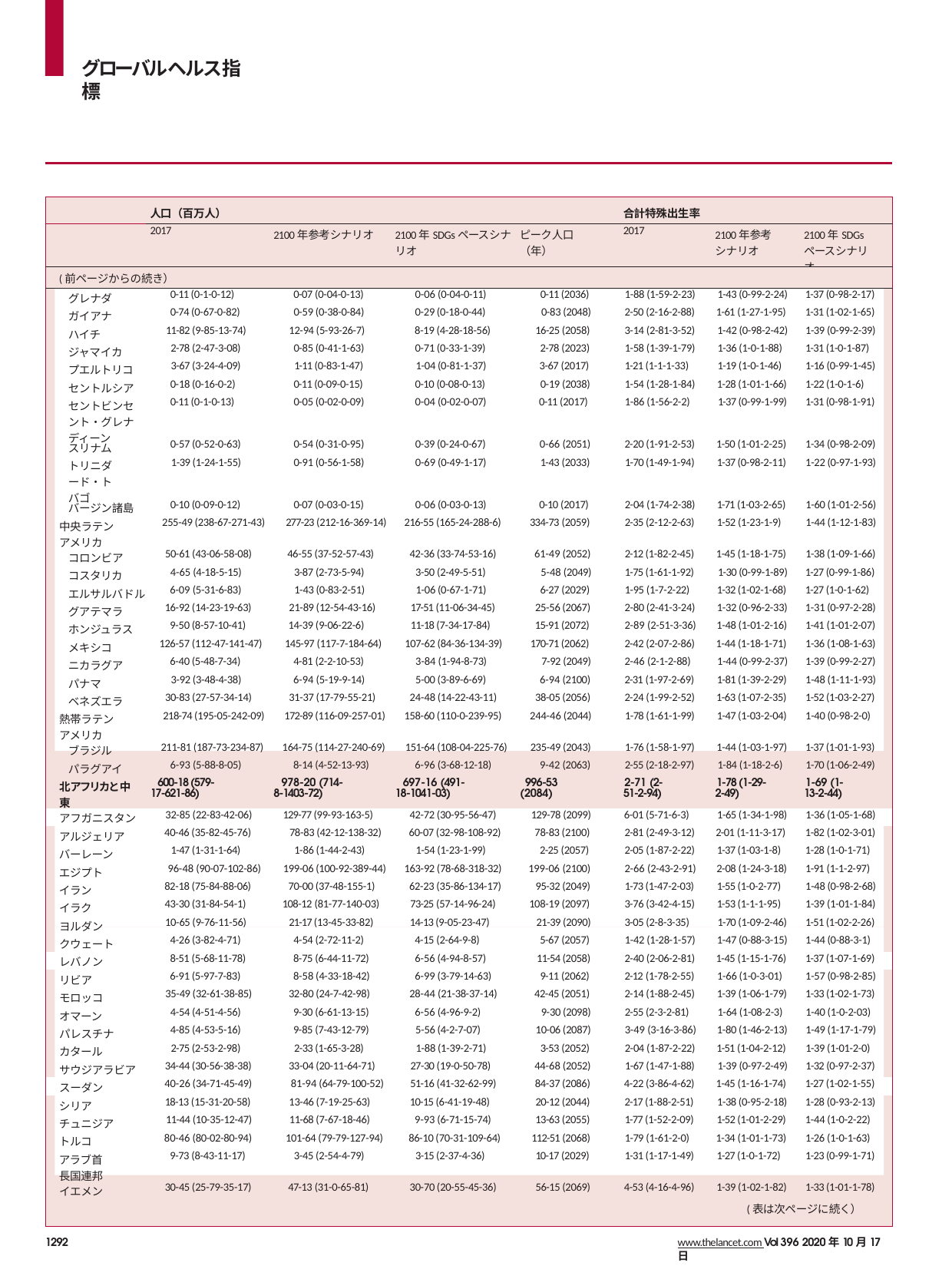

グローバルヘルス指標
|  |  |  |  |  |  |  |  |
| --- | --- | --- | --- | --- | --- | --- | --- |
|  | 人口（百万人） |  |  |  | 合計特殊出生率 |  |  |
|  | 2017 | 2100年参考シナリオ | 2100年SDGsペースシナリオ | ピーク人口（年） | 2017 | 2100年参考シナリオ | 2100年SDGsペースシナリオ |
| (前ページからの続き） |  |  |  |  |  |  |  |
| グレナダ | 0-11 (0-1-0-12) | 0-07 (0-04-0-13) | 0-06 (0-04-0-11) | 0-11 (2036) | 1-88 (1-59-2-23) | 1-43 (0-99-2-24) | 1-37 (0-98-2-17) |
| ガイアナ | 0-74 (0-67-0-82) | 0-59 (0-38-0-84) | 0-29 (0-18-0-44) | 0-83 (2048) | 2-50 (2-16-2-88) | 1-61 (1-27-1-95) | 1-31 (1-02-1-65) |
| ハイチ | 11-82 (9-85-13-74) | 12-94 (5-93-26-7) | 8-19 (4-28-18-56) | 16-25 (2058) | 3-14 (2-81-3-52) | 1-42 (0-98-2-42) | 1-39 (0-99-2-39) |
| ジャマイカ | 2-78 (2-47-3-08) | 0-85 (0-41-1-63) | 0-71 (0-33-1-39) | 2-78 (2023) | 1-58 (1-39-1-79) | 1-36 (1-0-1-88) | 1-31 (1-0-1-87) |
| プエルトリコ | 3-67 (3-24-4-09) | 1-11 (0-83-1-47) | 1-04 (0-81-1-37) | 3-67 (2017) | 1-21 (1-1-1-33) | 1-19 (1-0-1-46) | 1-16 (0-99-1-45) |
| セントルシア | 0-18 (0-16-0-2) | 0-11 (0-09-0-15) | 0-10 (0-08-0-13) | 0-19 (2038) | 1-54 (1-28-1-84) | 1-28 (1-01-1-66) | 1-22 (1-0-1-6) |
| セントビンセント・グレナディーン | 0-11 (0-1-0-13) | 0-05 (0-02-0-09) | 0-04 (0-02-0-07) | 0-11 (2017) | 1-86 (1-56-2-2) | 1-37 (0-99-1-99) | 1-31 (0-98-1-91) |
| スリナム | 0-57 (0-52-0-63) | 0-54 (0-31-0-95) | 0-39 (0-24-0-67) | 0-66 (2051) | 2-20 (1-91-2-53) | 1-50 (1-01-2-25) | 1-34 (0-98-2-09) |
| トリニダード・トバゴ | 1-39 (1-24-1-55) | 0-91 (0-56-1-58) | 0-69 (0-49-1-17) | 1-43 (2033) | 1-70 (1-49-1-94) | 1-37 (0-98-2-11) | 1-22 (0-97-1-93) |
| バージン諸島 | 0-10 (0-09-0-12) | 0-07 (0-03-0-15) | 0-06 (0-03-0-13) | 0-10 (2017) | 2-04 (1-74-2-38) | 1-71 (1-03-2-65) | 1-60 (1-01-2-56) |
| 中央ラテンアメリカ | 255-49 (238-67-271-43) | 277-23 (212-16-369-14) | 216-55 (165-24-288-6) | 334-73 (2059) | 2-35 (2-12-2-63) | 1-52 (1-23-1-9) | 1-44 (1-12-1-83) |
| コロンビア | 50-61 (43-06-58-08) | 46-55 (37-52-57-43) | 42-36 (33-74-53-16) | 61-49 (2052) | 2-12 (1-82-2-45) | 1-45 (1-18-1-75) | 1-38 (1-09-1-66) |
| コスタリカ | 4-65 (4-18-5-15) | 3-87 (2-73-5-94) | 3-50 (2-49-5-51) | 5-48 (2049) | 1-75 (1-61-1-92) | 1-30 (0-99-1-89) | 1-27 (0-99-1-86) |
| エルサルバドル | 6-09 (5-31-6-83) | 1-43 (0-83-2-51) | 1-06 (0-67-1-71) | 6-27 (2029) | 1-95 (1-7-2-22) | 1-32 (1-02-1-68) | 1-27 (1-0-1-62) |
| グアテマラ | 16-92 (14-23-19-63) | 21-89 (12-54-43-16) | 17-51 (11-06-34-45) | 25-56 (2067) | 2-80 (2-41-3-24) | 1-32 (0-96-2-33) | 1-31 (0-97-2-28) |
| ホンジュラス | 9-50 (8-57-10-41) | 14-39 (9-06-22-6) | 11-18 (7-34-17-84) | 15-91 (2072) | 2-89 (2-51-3-36) | 1-48 (1-01-2-16) | 1-41 (1-01-2-07) |
| メキシコ | 126-57 (112-47-141-47) | 145-97 (117-7-184-64) | 107-62 (84-36-134-39) | 170-71 (2062) | 2-42 (2-07-2-86) | 1-44 (1-18-1-71) | 1-36 (1-08-1-63) |
| ニカラグア | 6-40 (5-48-7-34) | 4-81 (2-2-10-53) | 3-84 (1-94-8-73) | 7-92 (2049) | 2-46 (2-1-2-88) | 1-44 (0-99-2-37) | 1-39 (0-99-2-27) |
| パナマ | 3-92 (3-48-4-38) | 6-94 (5-19-9-14) | 5-00 (3-89-6-69) | 6-94 (2100) | 2-31 (1-97-2-69) | 1-81 (1-39-2-29) | 1-48 (1-11-1-93) |
| ベネズエラ | 30-83 (27-57-34-14) | 31-37 (17-79-55-21) | 24-48 (14-22-43-11) | 38-05 (2056) | 2-24 (1-99-2-52) | 1-63 (1-07-2-35) | 1-52 (1-03-2-27) |
| 熱帯ラテンアメリカ | 218-74 (195-05-242-09) | 172-89 (116-09-257-01) | 158-60 (110-0-239-95) | 244-46 (2044) | 1-78 (1-61-1-99) | 1-47 (1-03-2-04) | 1-40 (0-98-2-0) |
| ブラジル | 211-81 (187-73-234-87) | 164-75 (114-27-240-69) | 151-64 (108-04-225-76) | 235-49 (2043) | 1-76 (1-58-1-97) | 1-44 (1-03-1-97) | 1-37 (1-01-1-93) |
| パラグアイ | 6-93 (5-88-8-05) | 8-14 (4-52-13-93) | 6-96 (3-68-12-18) | 9-42 (2063) | 2-55 (2-18-2-97) | 1-84 (1-18-2-6) | 1-70 (1-06-2-49) |
| 北アフリカと中東 | 600-18 (579-17-621-86) | 978-20 (714-8-1403-72) | 697-16 (491-18-1041-03) | 996-53 (2084) | 2-71 (2-51-2-94) | 1-78 (1-29-2-49) | 1-69 (1-13-2-44) |
| アフガニスタン | 32-85 (22-83-42-06) | 129-77 (99-93-163-5) | 42-72 (30-95-56-47) | 129-78 (2099) | 6-01 (5-71-6-3) | 1-65 (1-34-1-98) | 1-36 (1-05-1-68) |
| アルジェリア | 40-46 (35-82-45-76) | 78-83 (42-12-138-32) | 60-07 (32-98-108-92) | 78-83 (2100) | 2-81 (2-49-3-12) | 2-01 (1-11-3-17) | 1-82 (1-02-3-01) |
| バーレーン | 1-47 (1-31-1-64) | 1-86 (1-44-2-43) | 1-54 (1-23-1-99) | 2-25 (2057) | 2-05 (1-87-2-22) | 1-37 (1-03-1-8) | 1-28 (1-0-1-71) |
| エジプト | 96-48 (90-07-102-86) | 199-06 (100-92-389-44) | 163-92 (78-68-318-32) | 199-06 (2100) | 2-66 (2-43-2-91) | 2-08 (1-24-3-18) | 1-91 (1-1-2-97) |
| イラン | 82-18 (75-84-88-06) | 70-00 (37-48-155-1) | 62-23 (35-86-134-17) | 95-32 (2049) | 1-73 (1-47-2-03) | 1-55 (1-0-2-77) | 1-48 (0-98-2-68) |
| イラク | 43-30 (31-84-54-1) | 108-12 (81-77-140-03) | 73-25 (57-14-96-24) | 108-19 (2097) | 3-76 (3-42-4-15) | 1-53 (1-1-1-95) | 1-39 (1-01-1-84) |
| ヨルダン | 10-65 (9-76-11-56) | 21-17 (13-45-33-82) | 14-13 (9-05-23-47) | 21-39 (2090) | 3-05 (2-8-3-35) | 1-70 (1-09-2-46) | 1-51 (1-02-2-26) |
| クウェート | 4-26 (3-82-4-71) | 4-54 (2-72-11-2) | 4-15 (2-64-9-8) | 5-67 (2057) | 1-42 (1-28-1-57) | 1-47 (0-88-3-15) | 1-44 (0-88-3-1) |
| レバノン | 8-51 (5-68-11-78) | 8-75 (6-44-11-72) | 6-56 (4-94-8-57) | 11-54 (2058) | 2-40 (2-06-2-81) | 1-45 (1-15-1-76) | 1-37 (1-07-1-69) |
| リビア | 6-91 (5-97-7-83) | 8-58 (4-33-18-42) | 6-99 (3-79-14-63) | 9-11 (2062) | 2-12 (1-78-2-55) | 1-66 (1-0-3-01) | 1-57 (0-98-2-85) |
| モロッコ | 35-49 (32-61-38-85) | 32-80 (24-7-42-98) | 28-44 (21-38-37-14) | 42-45 (2051) | 2-14 (1-88-2-45) | 1-39 (1-06-1-79) | 1-33 (1-02-1-73) |
| オマーン | 4-54 (4-51-4-56) | 9-30 (6-61-13-15) | 6-56 (4-96-9-2) | 9-30 (2098) | 2-55 (2-3-2-81) | 1-64 (1-08-2-3) | 1-40 (1-0-2-03) |
| パレスチナ | 4-85 (4-53-5-16) | 9-85 (7-43-12-79) | 5-56 (4-2-7-07) | 10-06 (2087) | 3-49 (3-16-3-86) | 1-80 (1-46-2-13) | 1-49 (1-17-1-79) |
| カタール | 2-75 (2-53-2-98) | 2-33 (1-65-3-28) | 1-88 (1-39-2-71) | 3-53 (2052) | 2-04 (1-87-2-22) | 1-51 (1-04-2-12) | 1-39 (1-01-2-0) |
| サウジアラビア | 34-44 (30-56-38-38) | 33-04 (20-11-64-71) | 27-30 (19-0-50-78) | 44-68 (2052) | 1-67 (1-47-1-88) | 1-39 (0-97-2-49) | 1-32 (0-97-2-37) |
| スーダン | 40-26 (34-71-45-49) | 81-94 (64-79-100-52) | 51-16 (41-32-62-99) | 84-37 (2086) | 4-22 (3-86-4-62) | 1-45 (1-16-1-74) | 1-27 (1-02-1-55) |
| シリア | 18-13 (15-31-20-58) | 13-46 (7-19-25-63) | 10-15 (6-41-19-48) | 20-12 (2044) | 2-17 (1-88-2-51) | 1-38 (0-95-2-18) | 1-28 (0-93-2-13) |
| チュニジア | 11-44 (10-35-12-47) | 11-68 (7-67-18-46) | 9-93 (6-71-15-74) | 13-63 (2055) | 1-77 (1-52-2-09) | 1-52 (1-01-2-29) | 1-44 (1-0-2-22) |
| トルコ | 80-46 (80-02-80-94) | 101-64 (79-79-127-94) | 86-10 (70-31-109-64) | 112-51 (2068) | 1-79 (1-61-2-0) | 1-34 (1-01-1-73) | 1-26 (1-0-1-63) |
| アラブ首長国連邦 | 9-73 (8-43-11-17) | 3-45 (2-54-4-79) | 3-15 (2-37-4-36) | 10-17 (2029) | 1-31 (1-17-1-49) | 1-27 (1-0-1-72) | 1-23 (0-99-1-71) |
| イエメン | 30-45 (25-79-35-17) | 47-13 (31-0-65-81) | 30-70 (20-55-45-36) | 56-15 (2069) | 4-53 (4-16-4-96) | 1-39 (1-02-1-82) | 1-33 (1-01-1-78) |
|  |  |  |  |  |  | (表は次ページに続く） |  |

1292
www.thelancet.com Vol 396 2020年10月17日